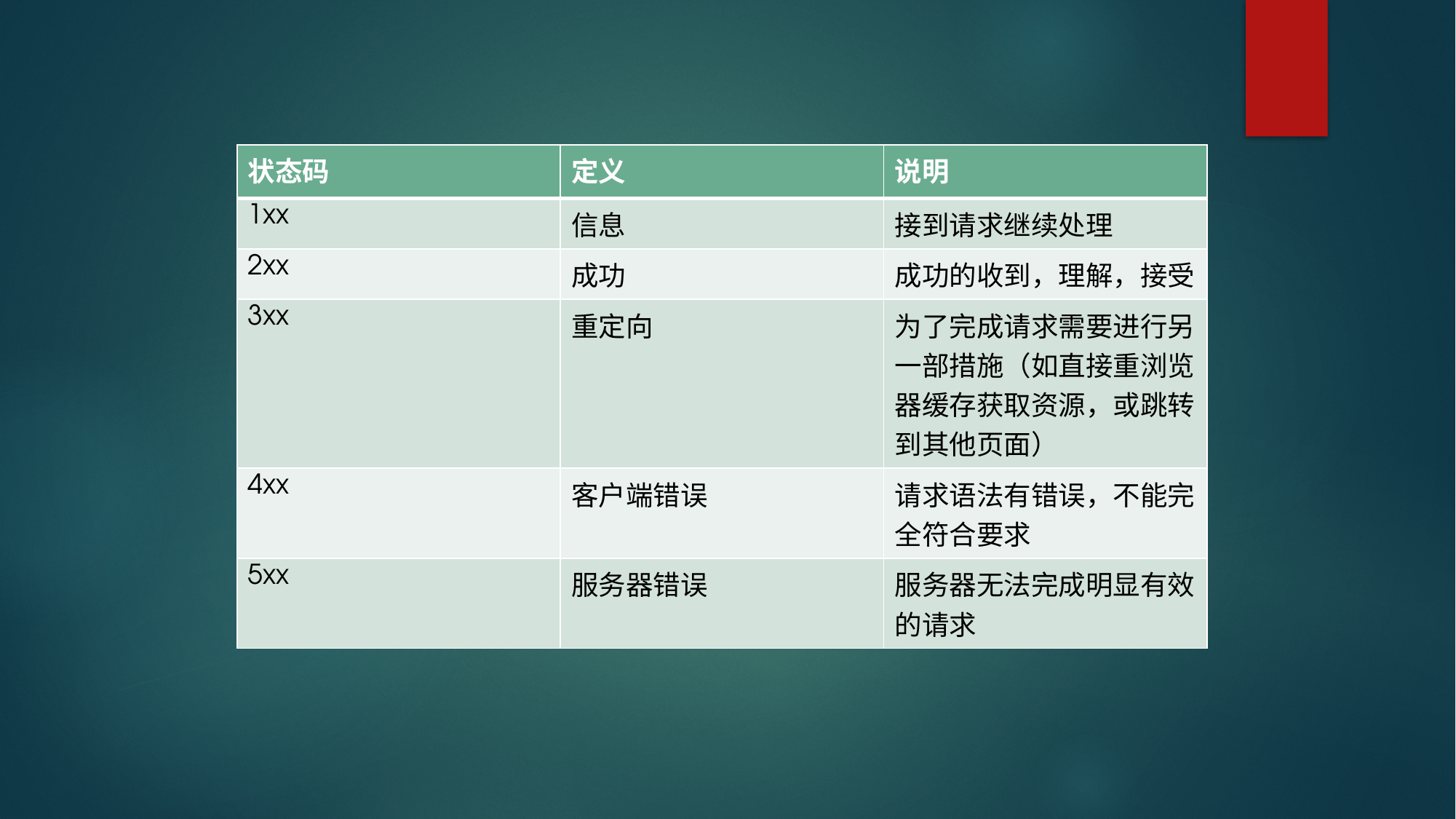

| 状态码 | 定义 | 说明 |
| --- | --- | --- |
| 1xx | 信息 | 接到请求继续处理 |
| 2xx | 成功 | 成功的收到，理解，接受 |
| 3xx | 重定向 | 为了完成请求需要进行另一部措施（如直接重浏览器缓存获取资源，或跳转到其他页面） |
| 4xx | 客户端错误 | 请求语法有错误，不能完全符合要求 |
| 5xx | 服务器错误 | 服务器无法完成明显有效的请求 |